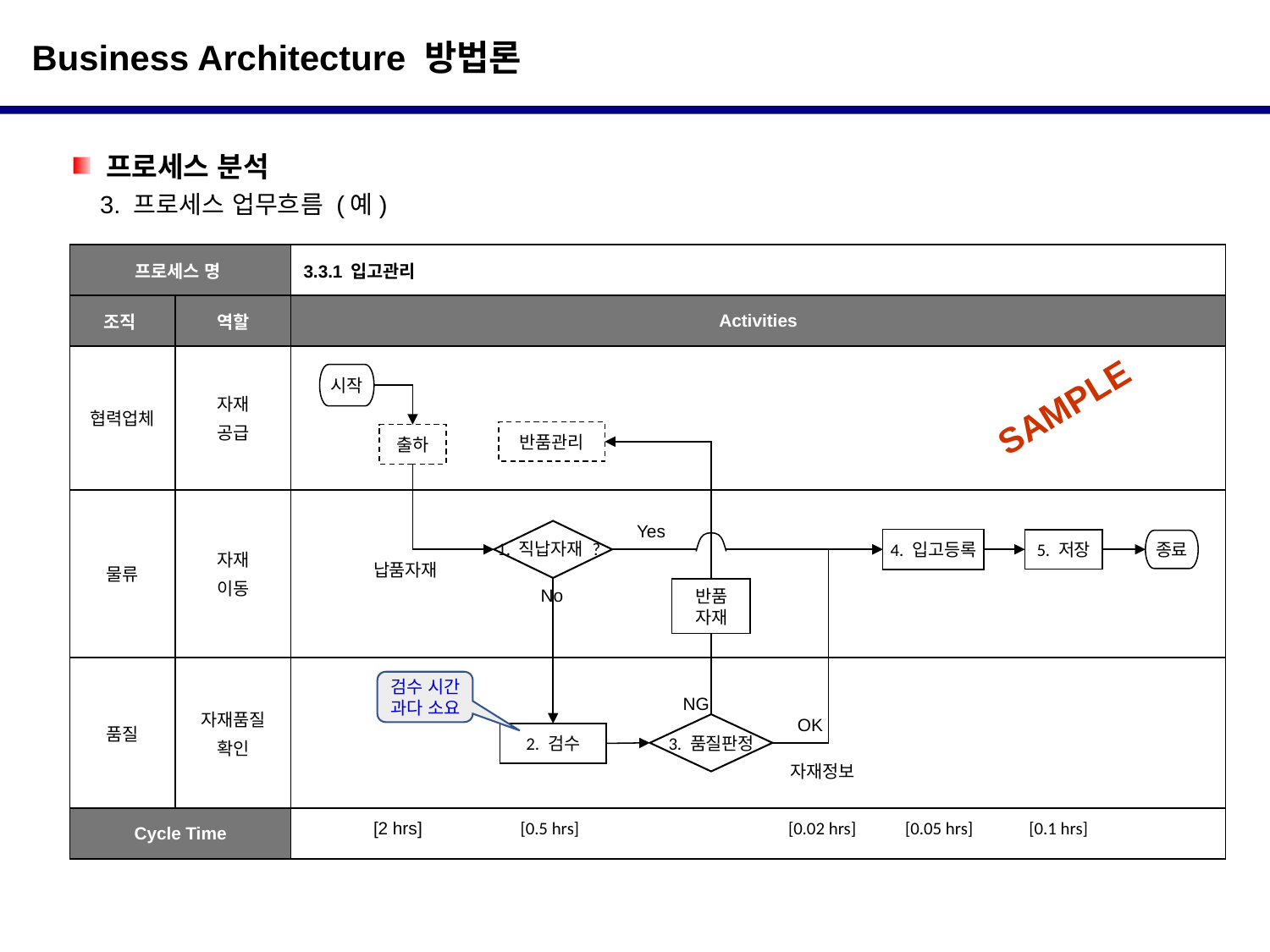

Business Architecture 방법론

 프로세스 분석
    3. 프로세스 업무흐름 (예)
| 프로세스 명 |  | 3.3.1 입고관리 |
| --- | --- | --- |
| 조직 | 역할 | Activities |
| 협력업체 | 자재 공급 |  |
| 물류 | 자재 이동 |  |
| 품질 | 자재품질 확인 |  |
| Cycle Time |  |  |
시작
SAMPLE
반품관리
출하
Yes

4. 입고등록
5. 저장
종료
1. 직납자재 ?

납품자재
반품
자재
No
검수 시간
과다 소요
NG

OK
2. 검수
3. 품질판정
자재정보
[0.1 hrs]
[0.05 hrs]
[0.5 hrs]
[2 hrs]
[0.02 hrs]